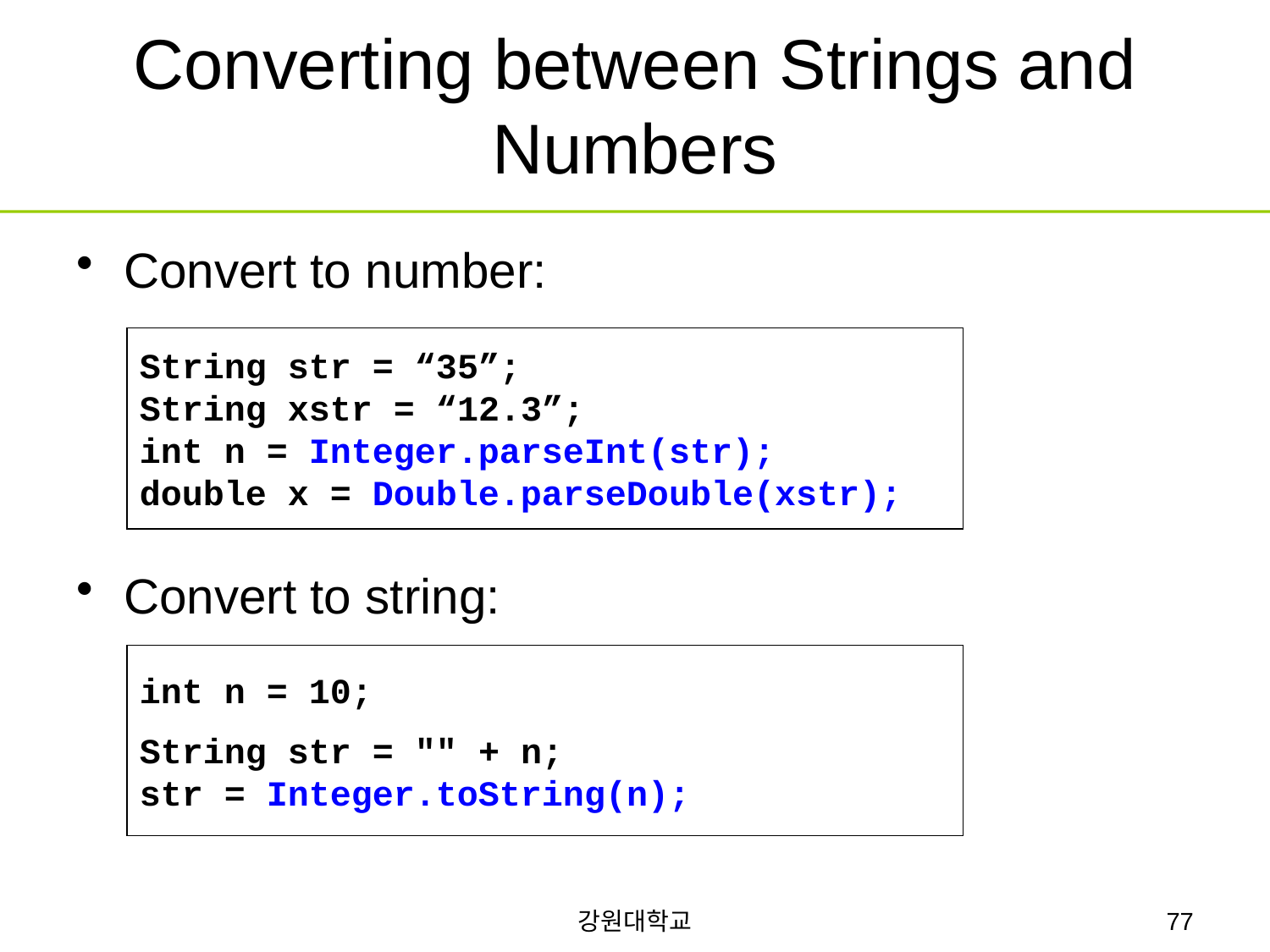

# Converting between Strings and Numbers

Convert to number:

Convert to string:
String str = “35”;
String xstr = “12.3”;
int n = Integer.parseInt(str);
double x = Double.parseDouble(xstr);
int n = 10;
String str = "" + n;
str = Integer.toString(n);

강원대학교
77